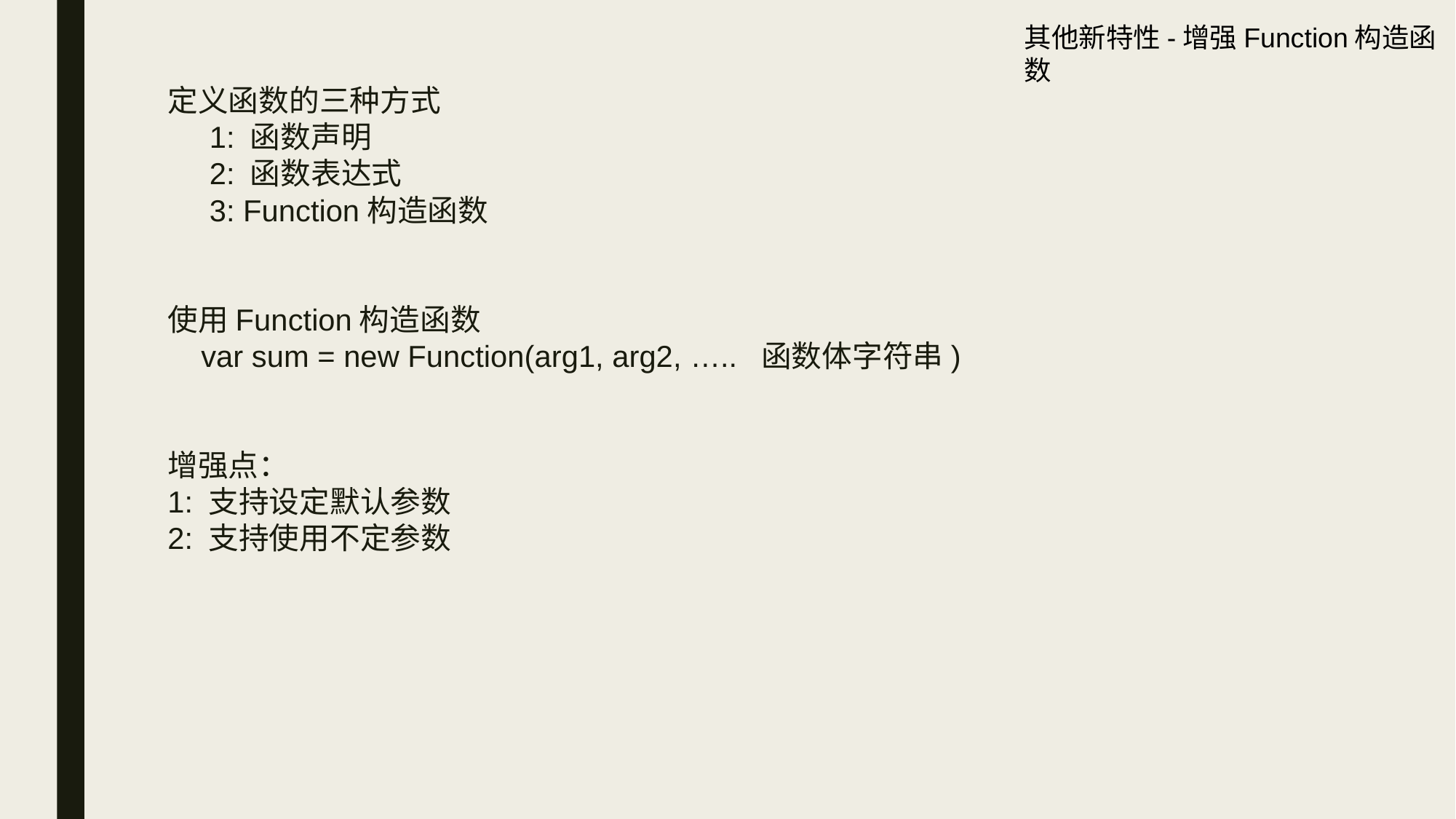

其他新特性-增强Function构造函数

定义函数的三种方式
     1: 函数声明
     2: 函数表达式
     3: Function构造函数

使用Function构造函数
    var sum = new Function(arg1, arg2, …..  函数体字符串)

增强点：
1: 支持设定默认参数
2: 支持使用不定参数